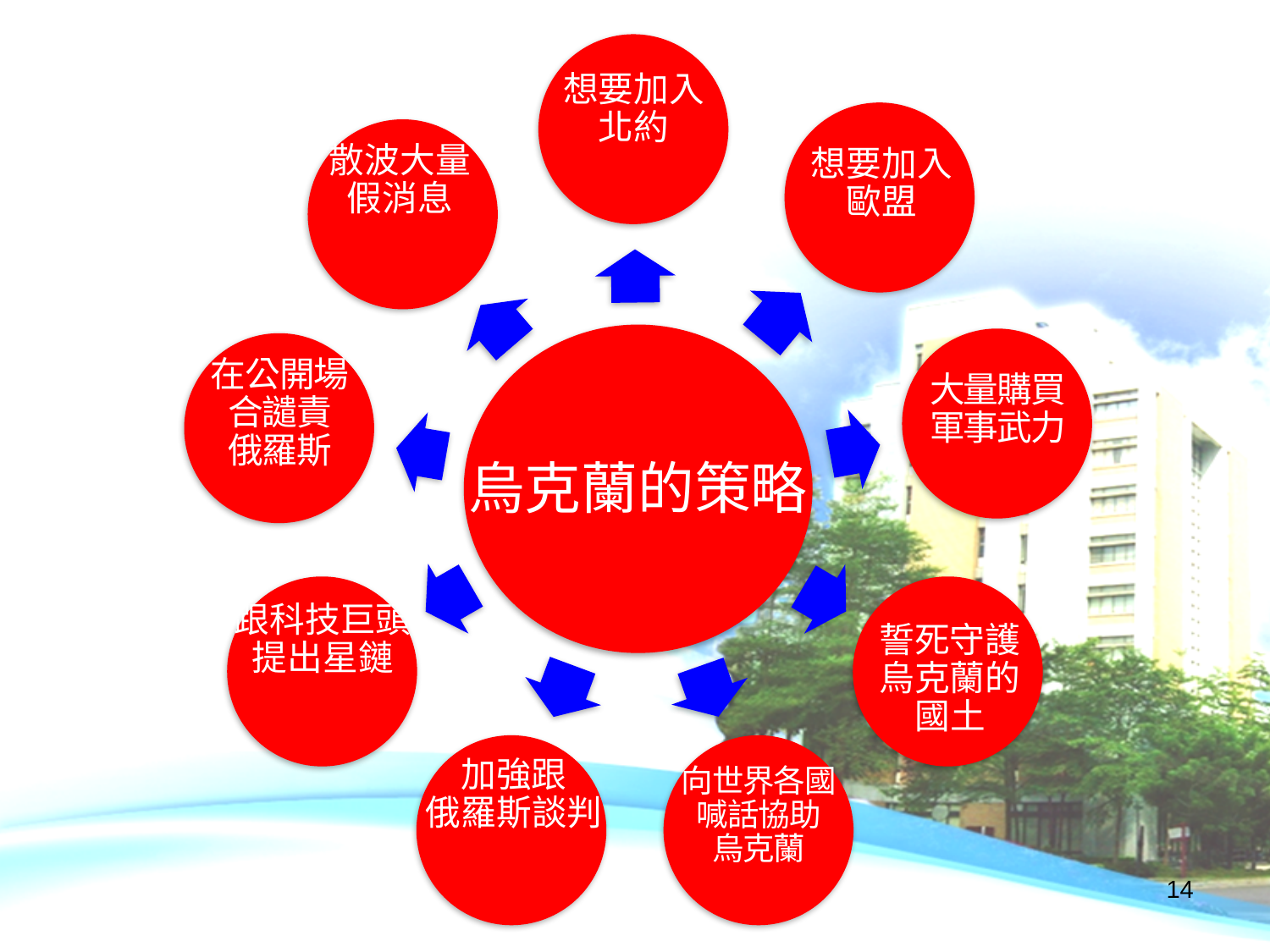

21st Century
VUCA
Era

Volatile

Uncertain

Complex

想要加入
北約
散波大量
假消息
想要加入
歐盟
在公開場
合譴責
俄羅斯
大量購買
軍事武力
烏克蘭的策略
跟科技巨頭
提出星鏈
誓死守護
烏克蘭的
國土
加強跟
俄羅斯談判
向世界各國
喊話協助
烏克蘭
14